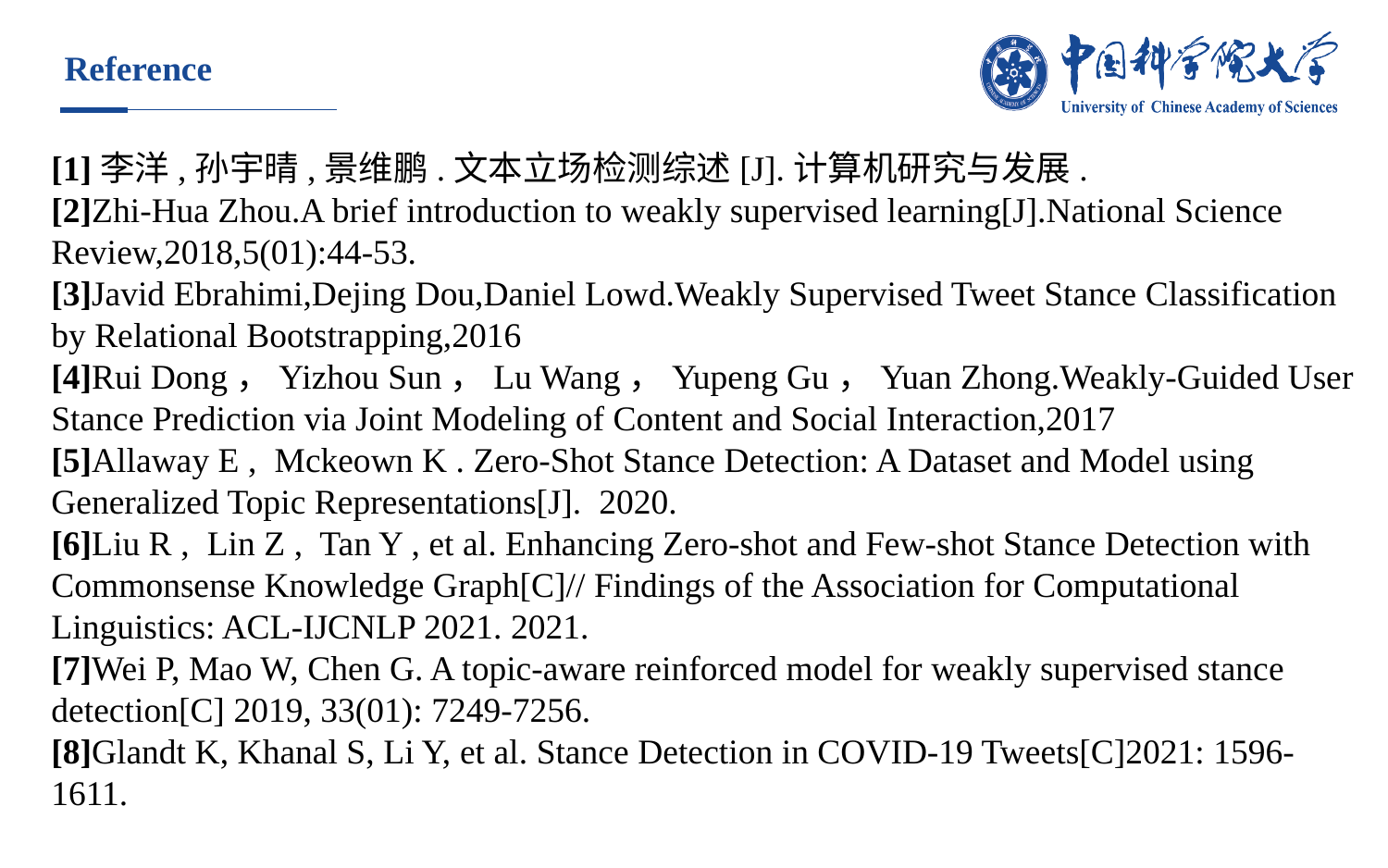

# Reference
[1]李洋,孙宇晴,景维鹏.文本立场检测综述[J].计算机研究与发展.
[2]Zhi-Hua Zhou.A brief introduction to weakly supervised learning[J].National Science Review,2018,5(01):44-53.
[3]Javid Ebrahimi,Dejing Dou,Daniel Lowd.Weakly Supervised Tweet Stance Classification by Relational Bootstrapping,2016
[4]Rui Dong，Yizhou Sun，Lu Wang，Yupeng Gu，Yuan Zhong.Weakly-Guided User Stance Prediction via Joint Modeling of Content and Social Interaction,2017
[5]Allaway E ,  Mckeown K . Zero-Shot Stance Detection: A Dataset and Model using Generalized Topic Representations[J].  2020.
[6]Liu R ,  Lin Z ,  Tan Y , et al. Enhancing Zero-shot and Few-shot Stance Detection with Commonsense Knowledge Graph[C]// Findings of the Association for Computational Linguistics: ACL-IJCNLP 2021. 2021.
[7]Wei P, Mao W, Chen G. A topic-aware reinforced model for weakly supervised stance detection[C] 2019, 33(01): 7249-7256.
[8]Glandt K, Khanal S, Li Y, et al. Stance Detection in COVID-19 Tweets[C]2021: 1596-1611.